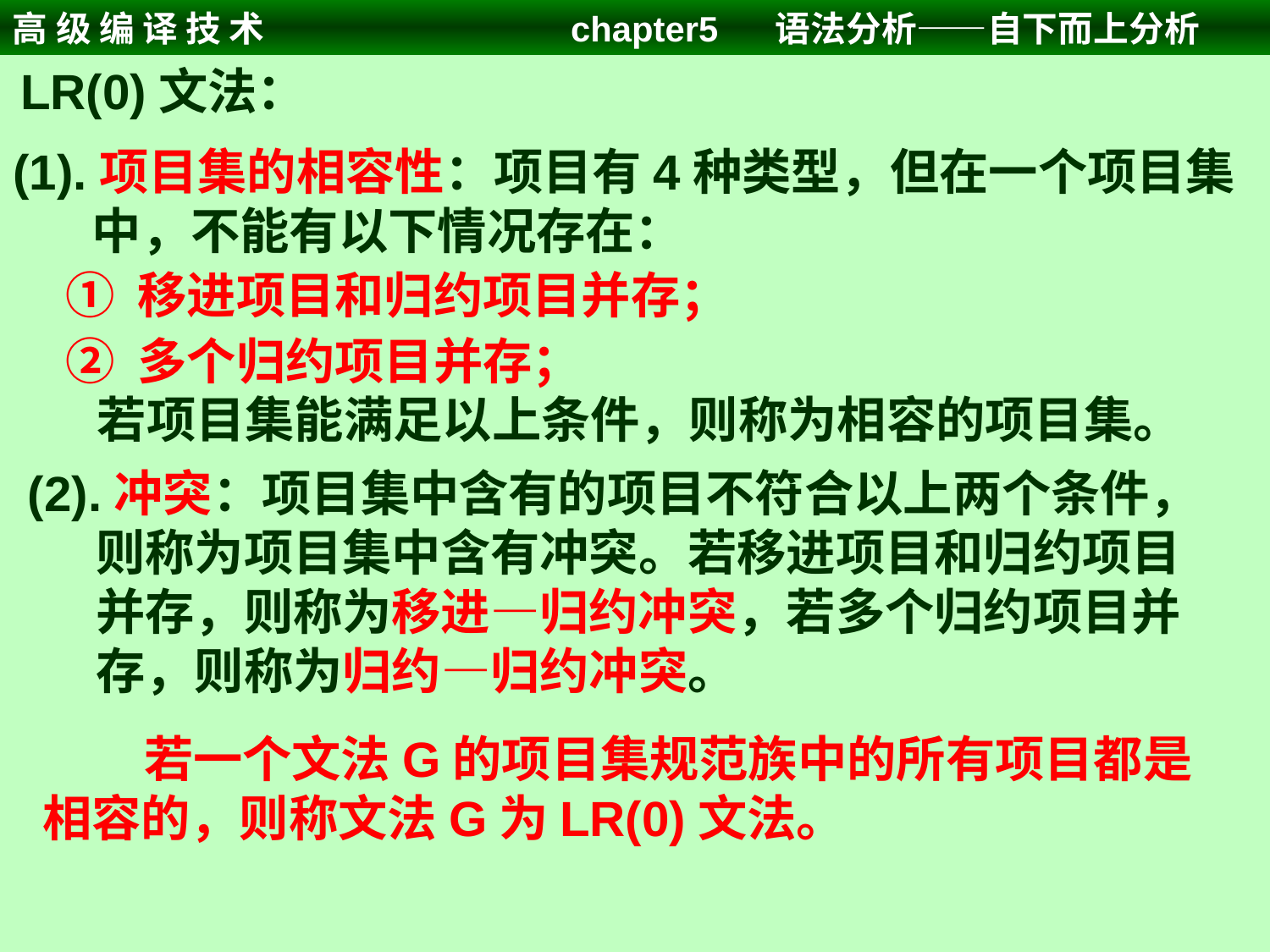

LR(0)文法：
(1).项目集的相容性：项目有4种类型，但在一个项目集
      中，不能有以下情况存在：
① 移进项目和归约项目并存；
② 多个归约项目并存；
若项目集能满足以上条件，则称为相容的项目集。
(2).冲突：项目集中含有的项目不符合以上两个条件，
     则称为项目集中含有冲突。若移进项目和归约项目
     并存，则称为移进—归约冲突，若多个归约项目并
     存，则称为归约—归约冲突。
        若一个文法G的项目集规范族中的所有项目都是
相容的，则称文法G为LR(0)文法。